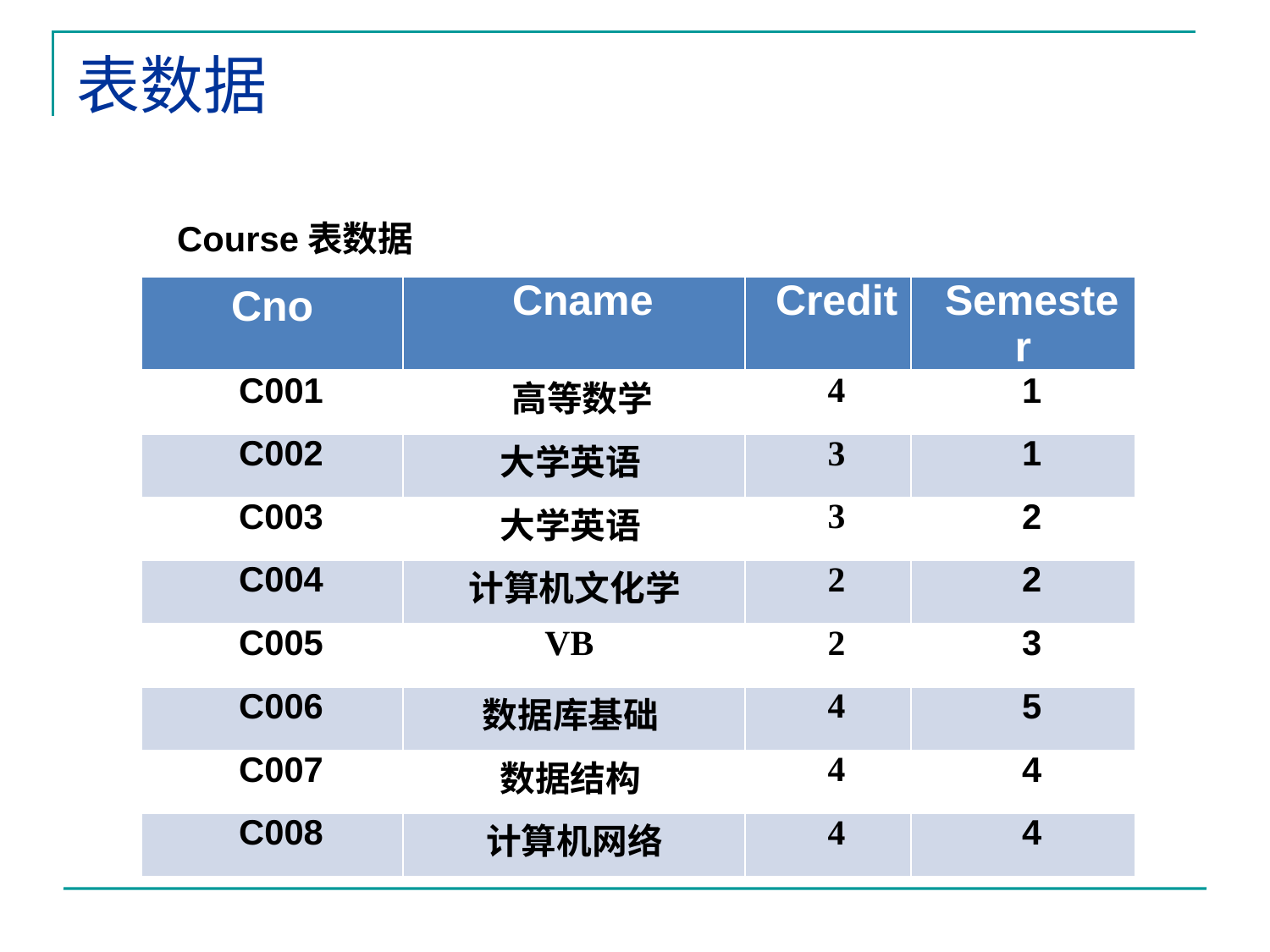

# 表数据
Course表数据
| Cno | Cname | Credit | Semester |
| --- | --- | --- | --- |
| C001 | 高等数学 | 4 | 1 |
| C002 | 大学英语 | 3 | 1 |
| C003 | 大学英语 | 3 | 2 |
| C004 | 计算机文化学 | 2 | 2 |
| C005 | VB | 2 | 3 |
| C006 | 数据库基础 | 4 | 5 |
| C007 | 数据结构 | 4 | 4 |
| C008 | 计算机网络 | 4 | 4 |